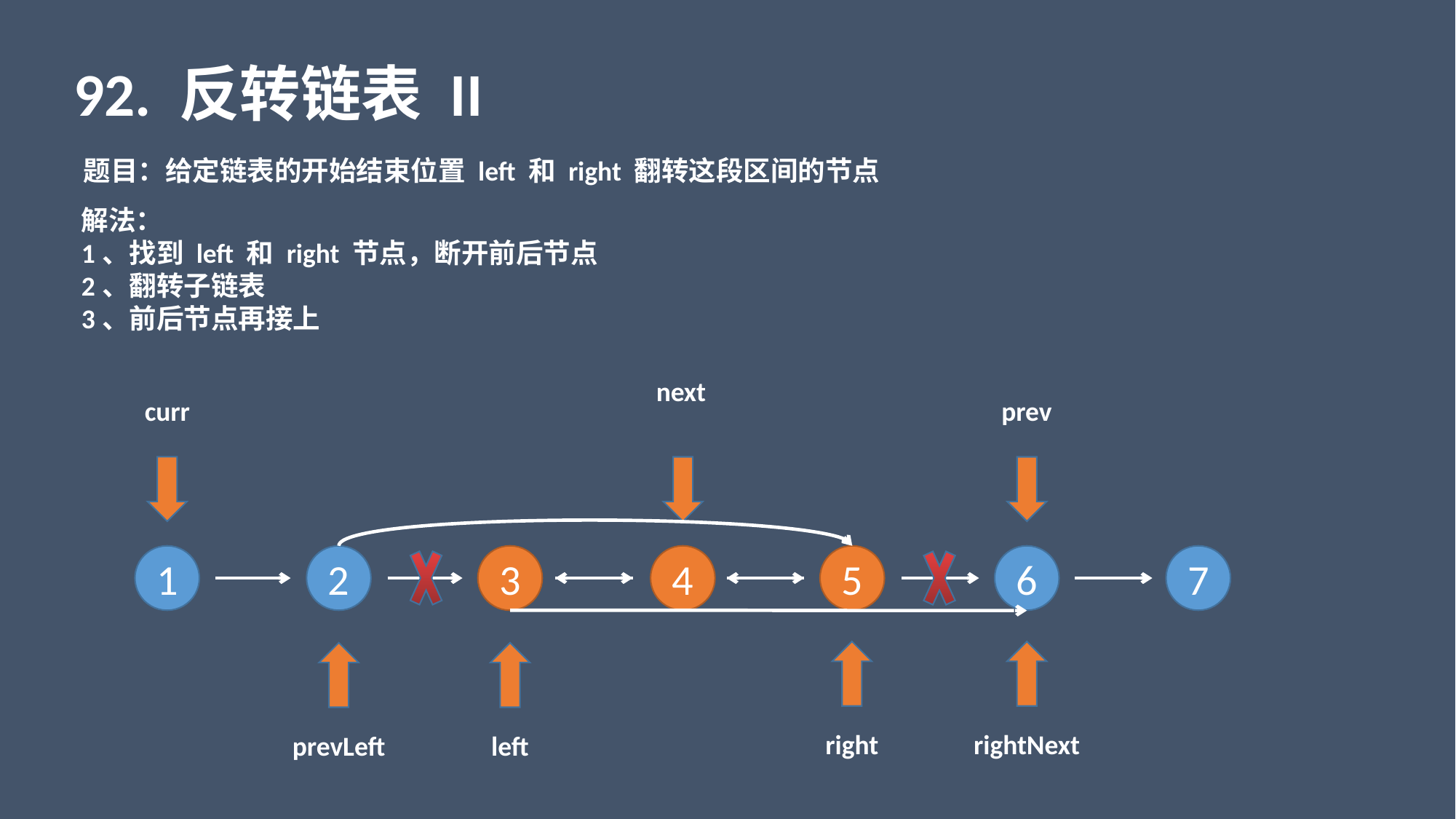

92. 反转链表 II
题目：给定链表的开始结束位置 left 和 right 翻转这段区间的节点
解法：
1、找到 left 和 right 节点，断开前后节点
2、翻转子链表
3、前后节点再接上
 next

curr

prev

1
2
3
4
5
6
7

right

rightNext

prevLeft

left